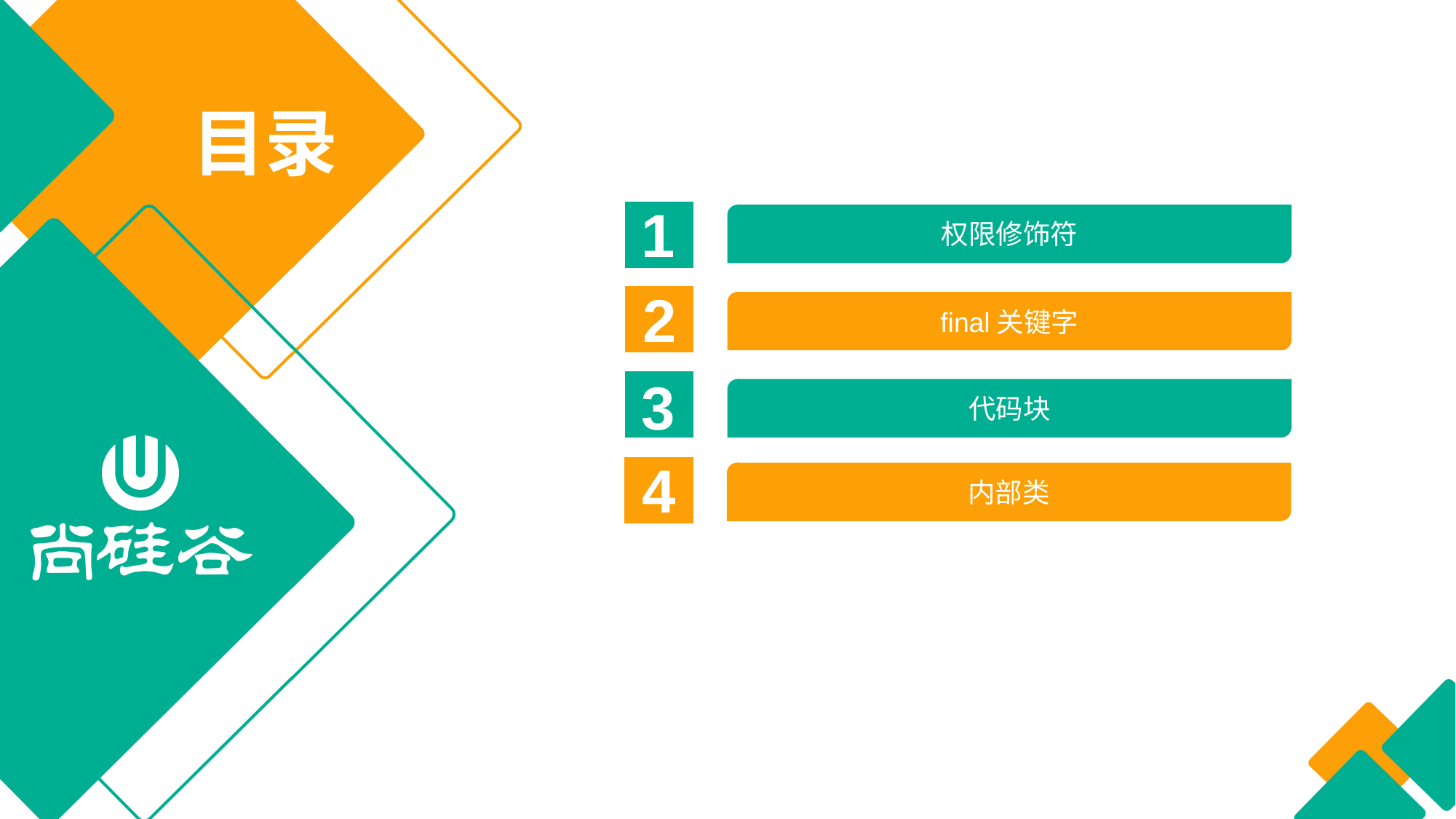

目录
1

权限修饰符
2

final关键字
3

代码块
4

内部类